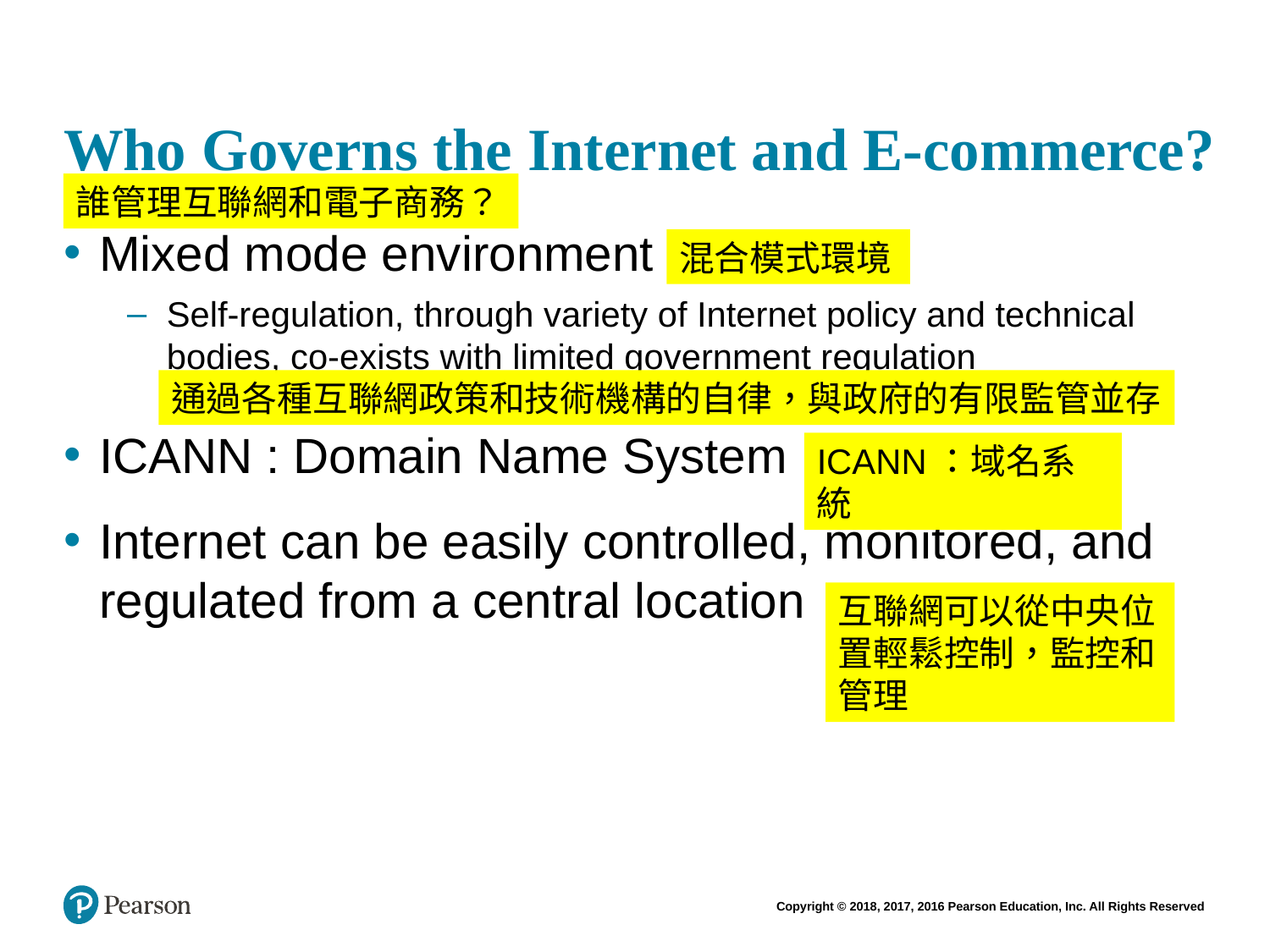

# Who Governs the Internet and E-commerce?
誰管理互聯網和電子商務？
Mixed mode environment
Self-regulation, through variety of Internet policy and technical bodies, co-exists with limited government regulation
ICANN : Domain Name System
Internet can be easily controlled, monitored, and regulated from a central location
混合模式環境
通過各種互聯網政策和技術機構的自律，與政府的有限監管並存
ICANN：域名系統
互聯網可以從中央位置輕鬆控制，監控和管理